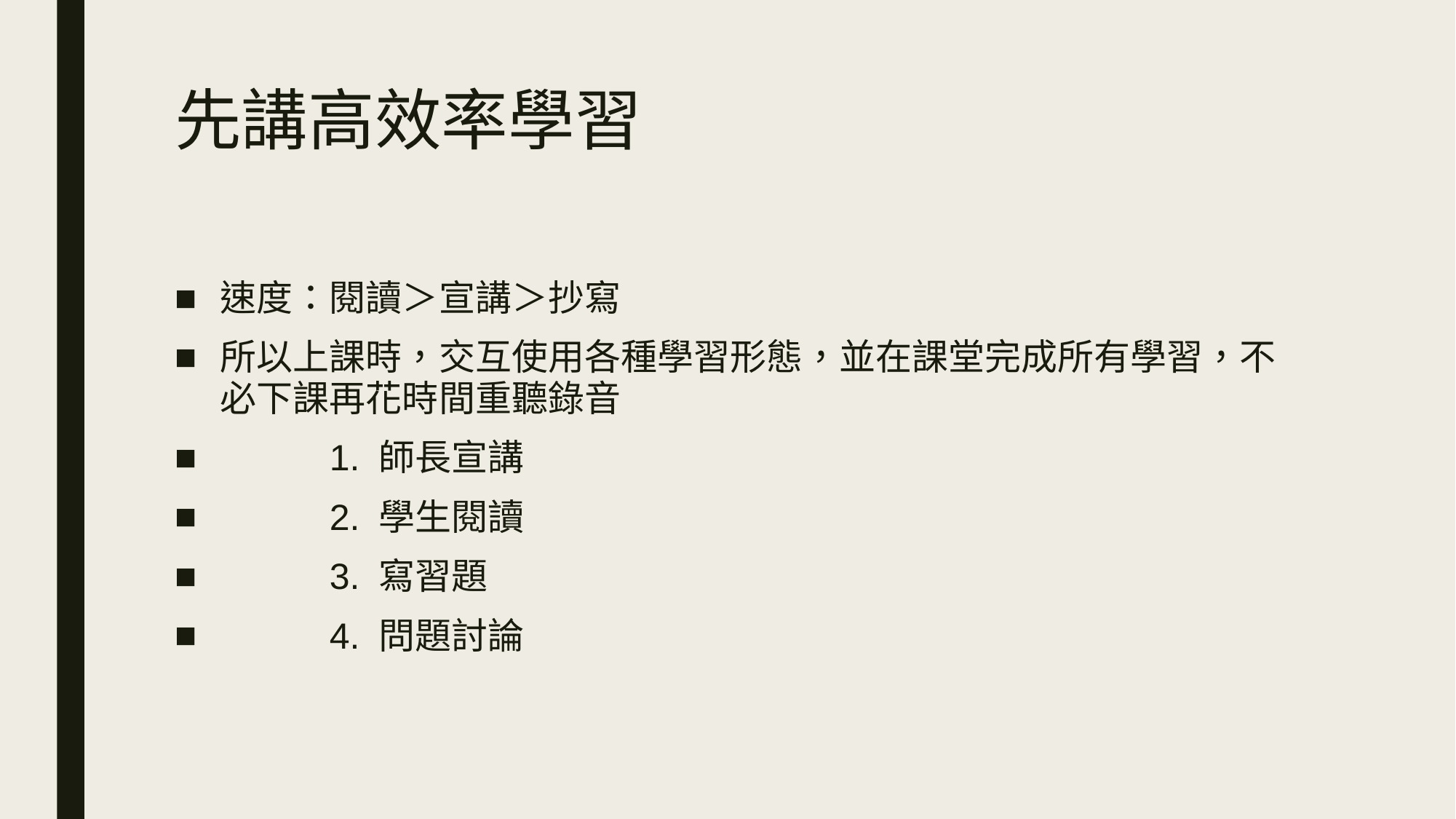

# 先講高效率學習
速度：閱讀＞宣講＞抄寫
所以上課時，交互使用各種學習形態，並在課堂完成所有學習，不必下課再花時間重聽錄音
	1. 師長宣講
	2. 學生閱讀
	3. 寫習題
	4. 問題討論